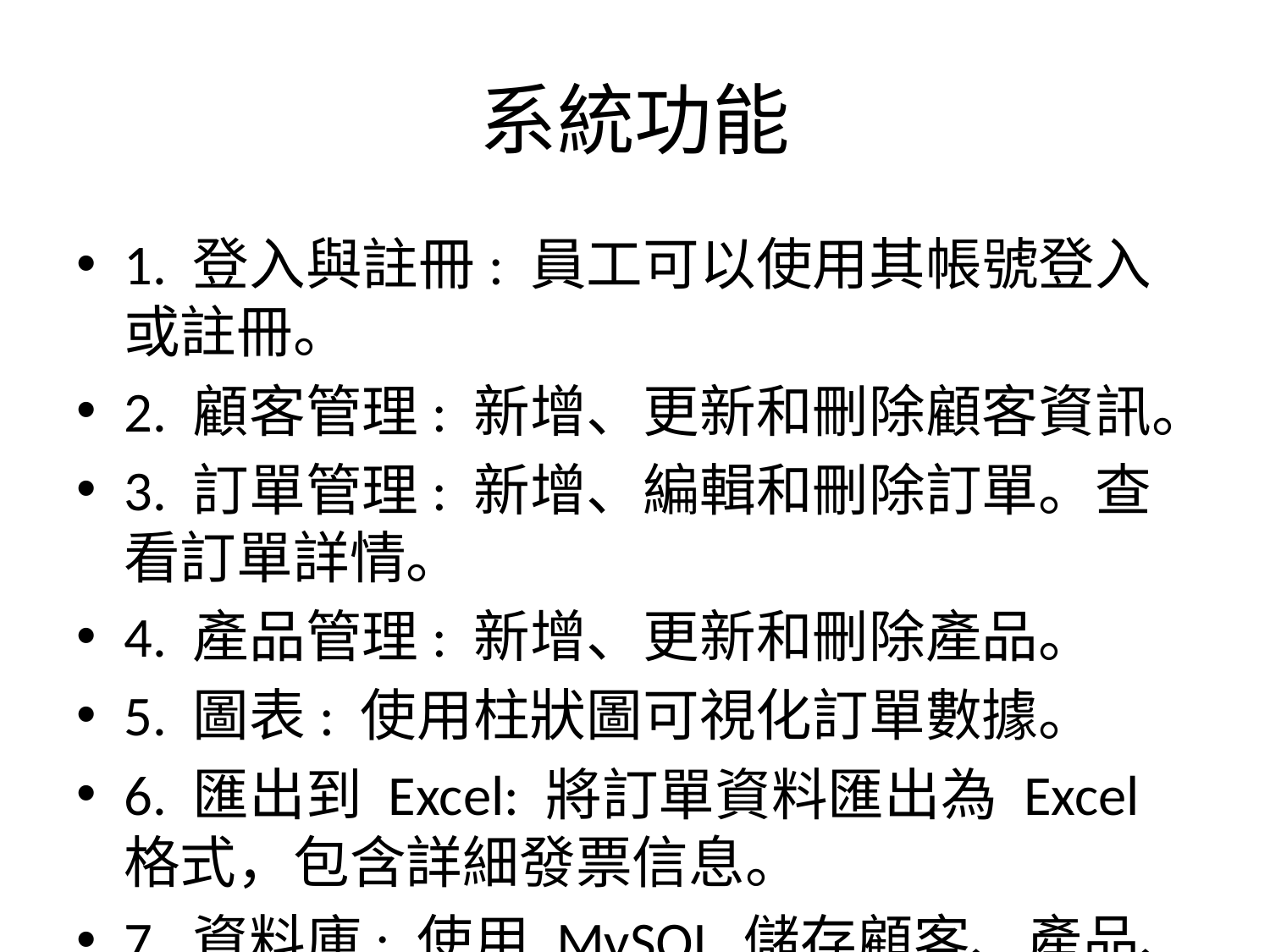

# 系統功能
1. 登入與註冊: 員工可以使用其帳號登入或註冊。
2. 顧客管理: 新增、更新和刪除顧客資訊。
3. 訂單管理: 新增、編輯和刪除訂單。查看訂單詳情。
4. 產品管理: 新增、更新和刪除產品。
5. 圖表: 使用柱狀圖可視化訂單數據。
6. 匯出到 Excel: 將訂單資料匯出為 Excel 格式，包含詳細發票信息。
7. 資料庫: 使用 MySQL 儲存顧客、產品、訂單和員工資料。